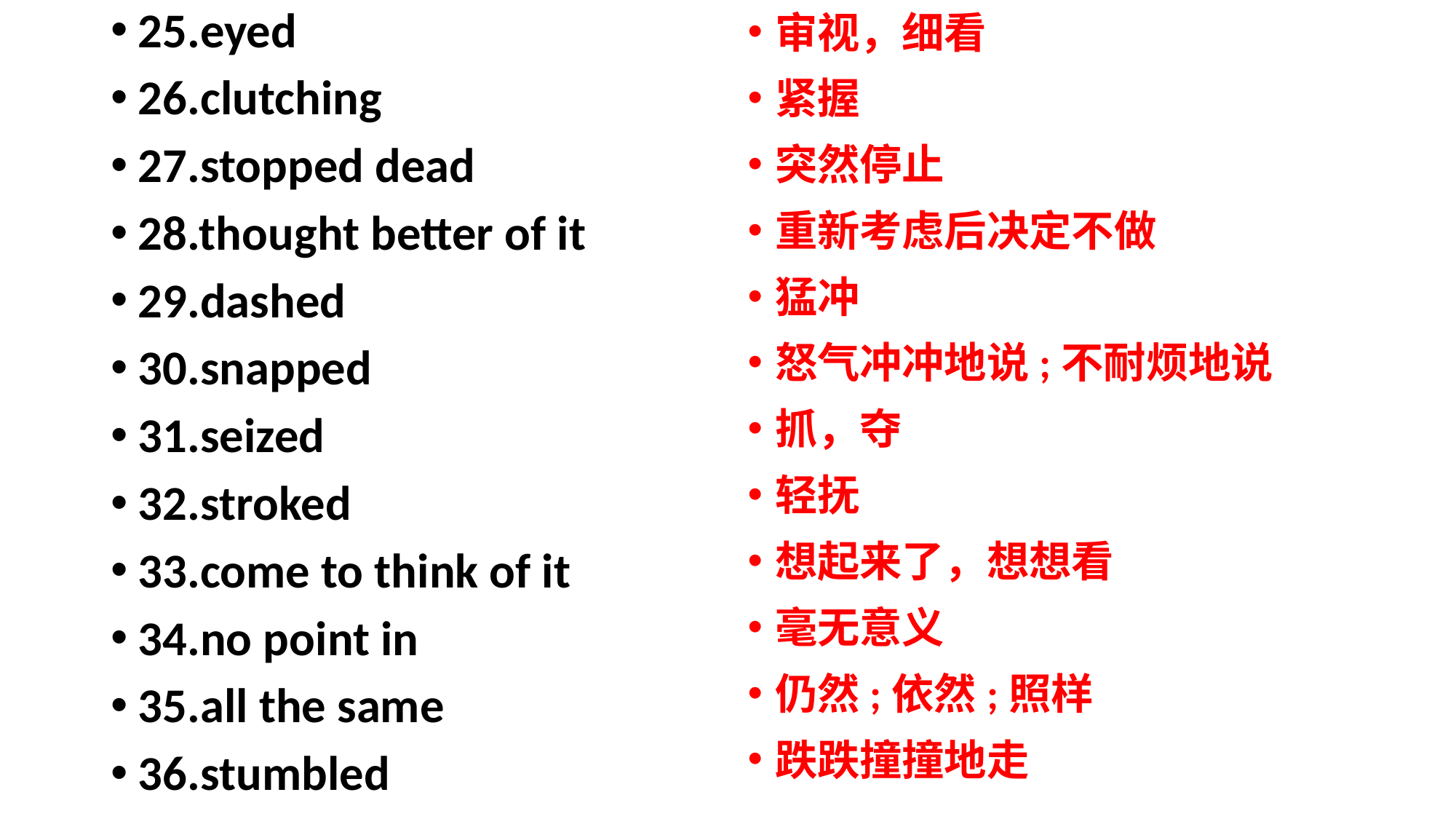

25.eyed
26.clutching
27.stopped dead
28.thought better of it
29.dashed
30.snapped
31.seized
32.stroked
33.come to think of it
34.no point in
35.all the same
36.stumbled
审视，细看
紧握
突然停止
重新考虑后决定不做
猛冲
怒气冲冲地说;不耐烦地说
抓，夺
轻抚
想起来了，想想看
毫无意义
仍然;依然;照样
跌跌撞撞地走